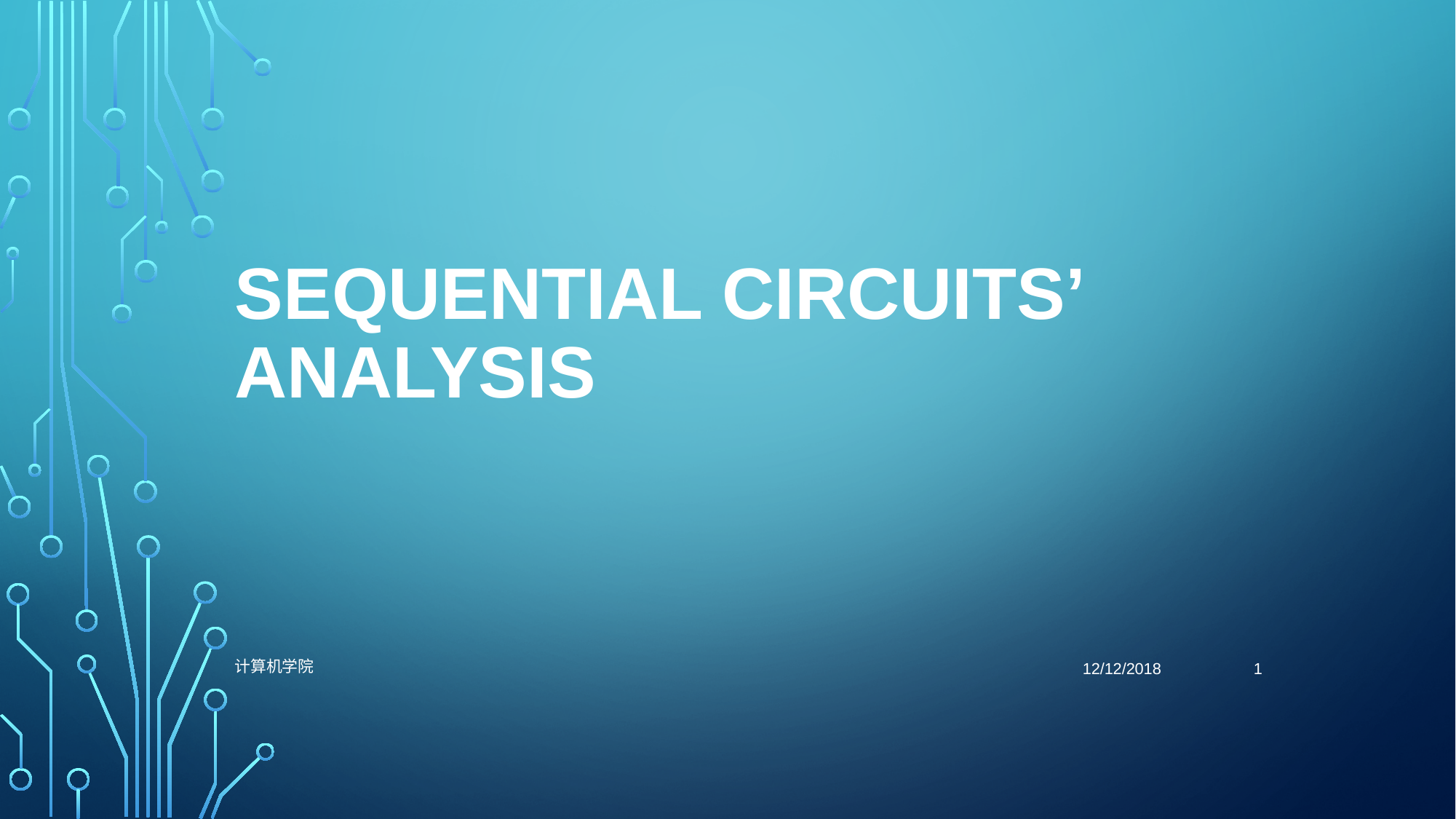

# Sequential Circuits’ analysis

1
计算机学院
12/12/2018